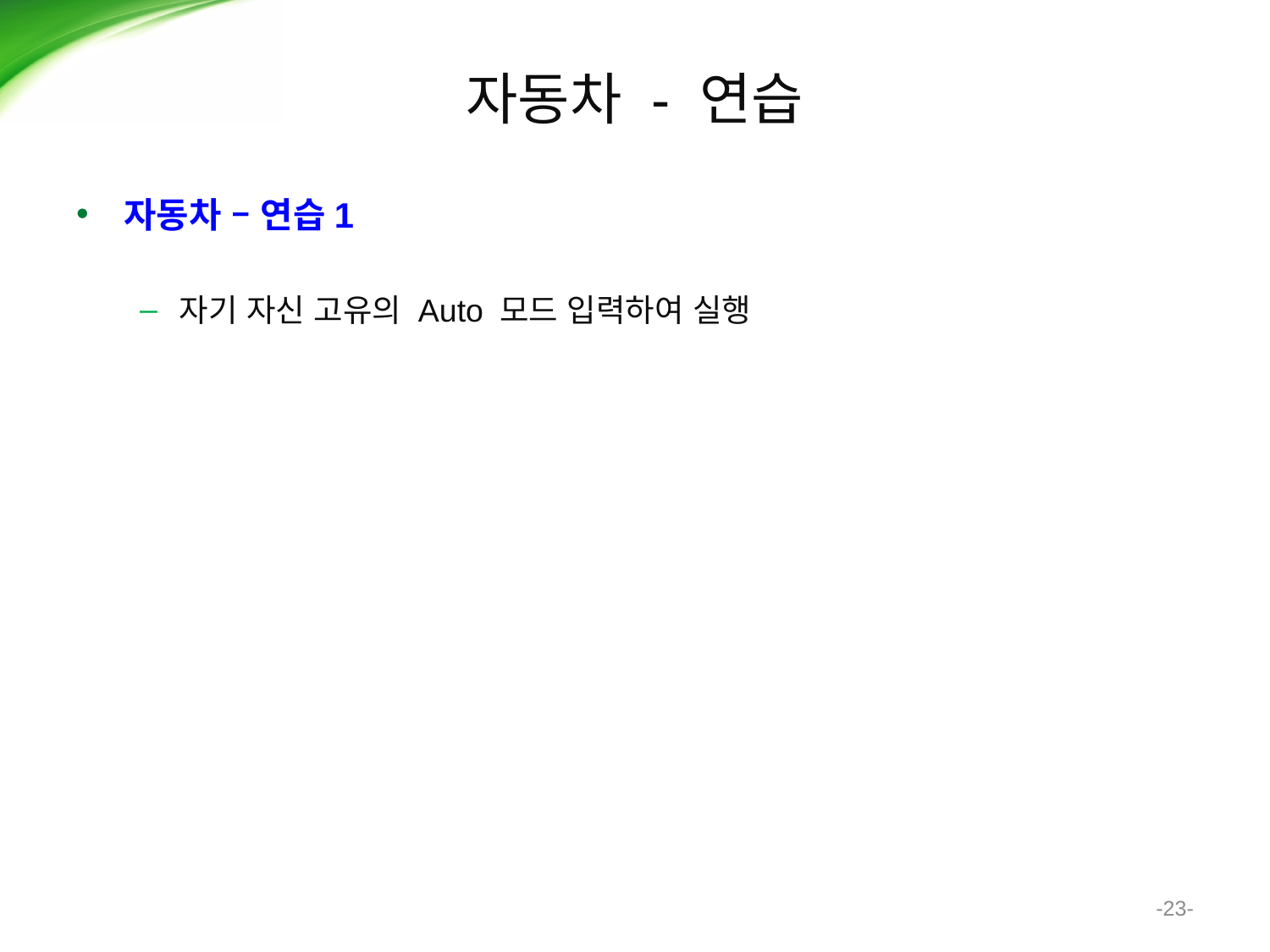

# 자동차 - 연습
자동차 – 연습1

자기 자신 고유의 Auto 모드 입력하여 실행

-23-